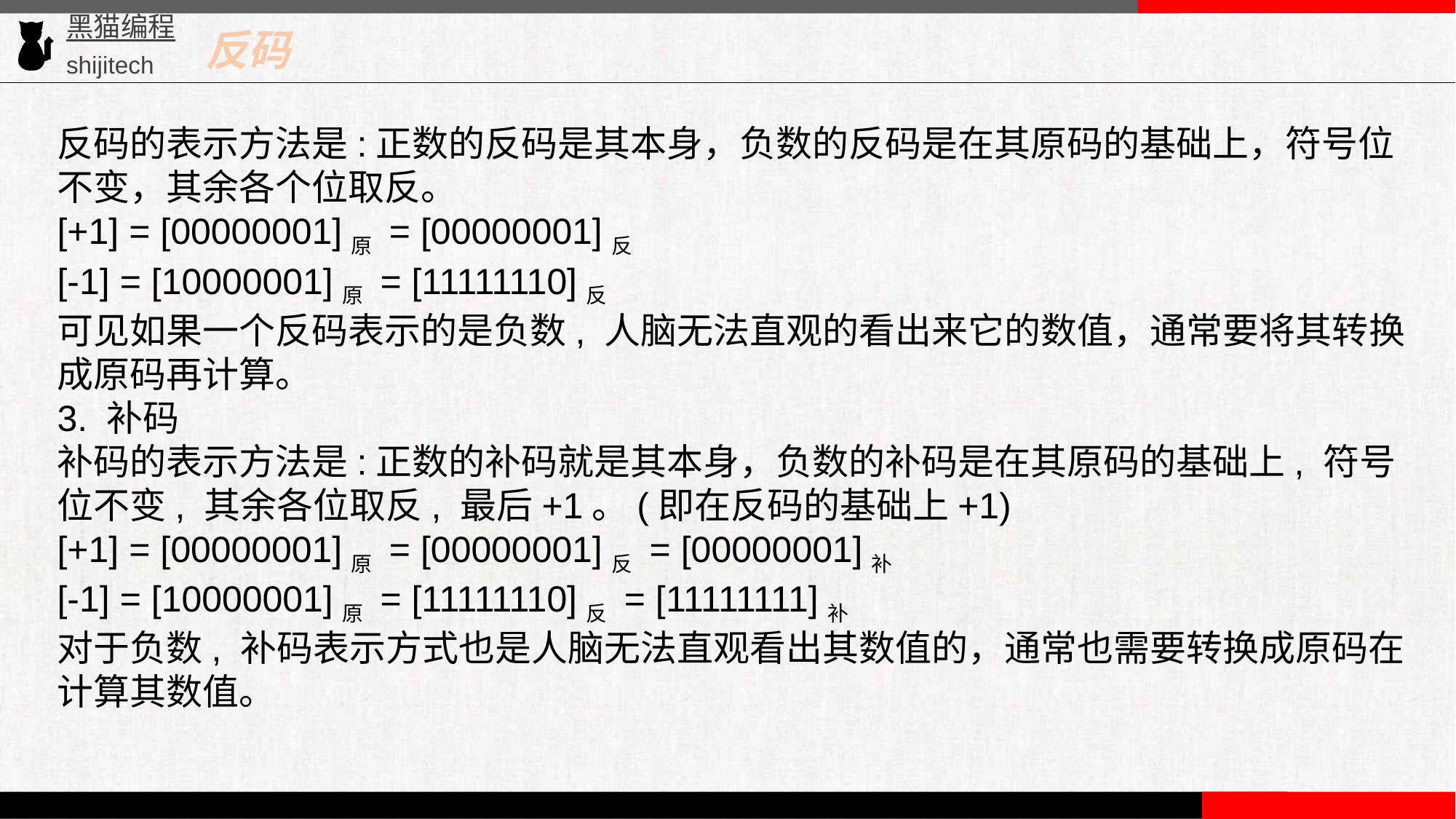

反码
反码的表示方法是:正数的反码是其本身，负数的反码是在其原码的基础上，符号位不变，其余各个位取反。
[+1] = [00000001]原 = [00000001]反
[-1] = [10000001]原 = [11111110]反
可见如果一个反码表示的是负数, 人脑无法直观的看出来它的数值，通常要将其转换成原码再计算。
3. 补码
补码的表示方法是:正数的补码就是其本身，负数的补码是在其原码的基础上, 符号位不变, 其余各位取反, 最后+1。(即在反码的基础上+1)
[+1] = [00000001]原 = [00000001]反 = [00000001]补
[-1] = [10000001]原 = [11111110]反 = [11111111]补
对于负数, 补码表示方式也是人脑无法直观看出其数值的，通常也需要转换成原码在计算其数值。